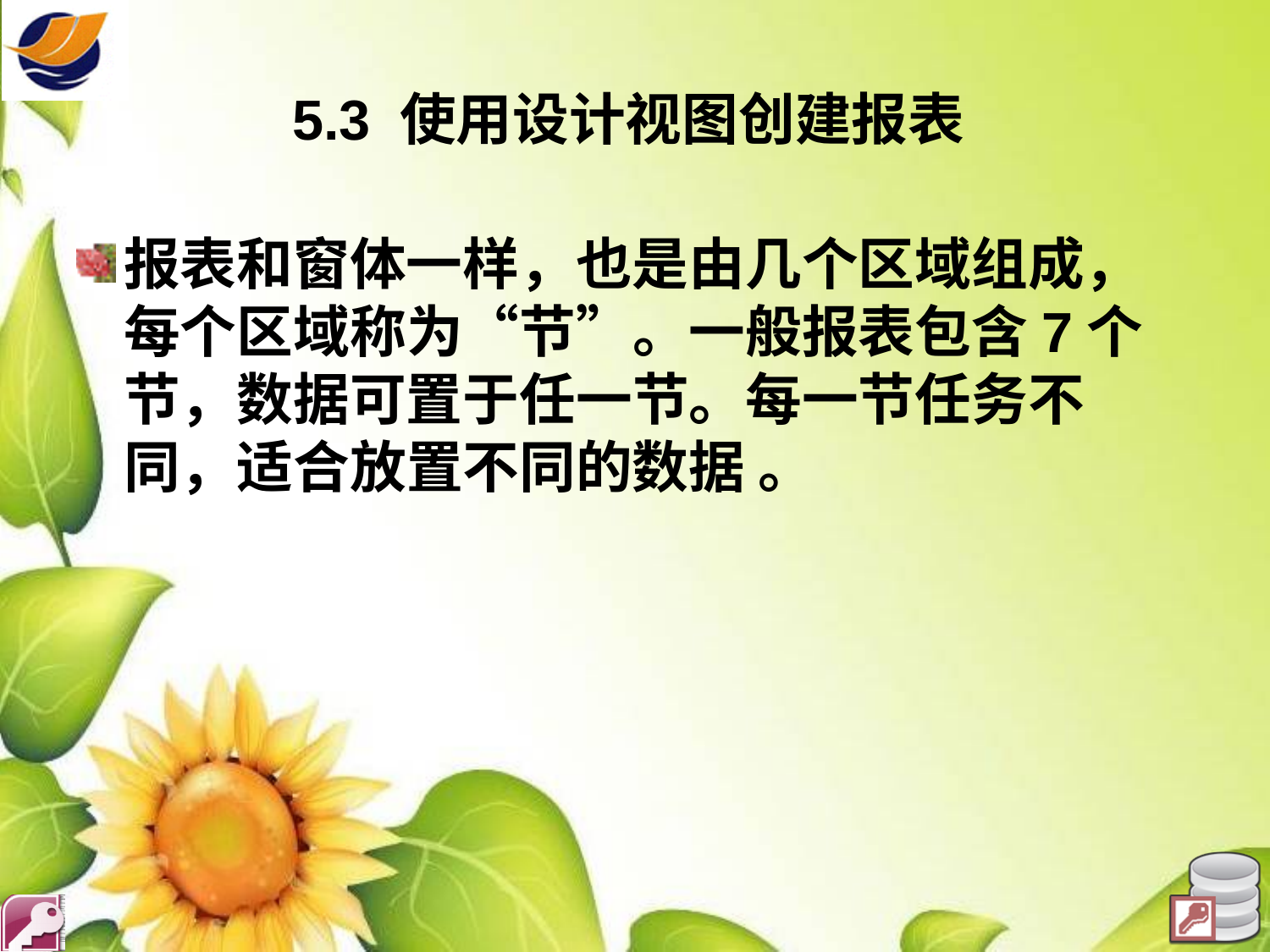

# 5.3 使用设计视图创建报表
报表和窗体一样，也是由几个区域组成，每个区域称为“节”。一般报表包含7个节，数据可置于任一节。每一节任务不同，适合放置不同的数据 。